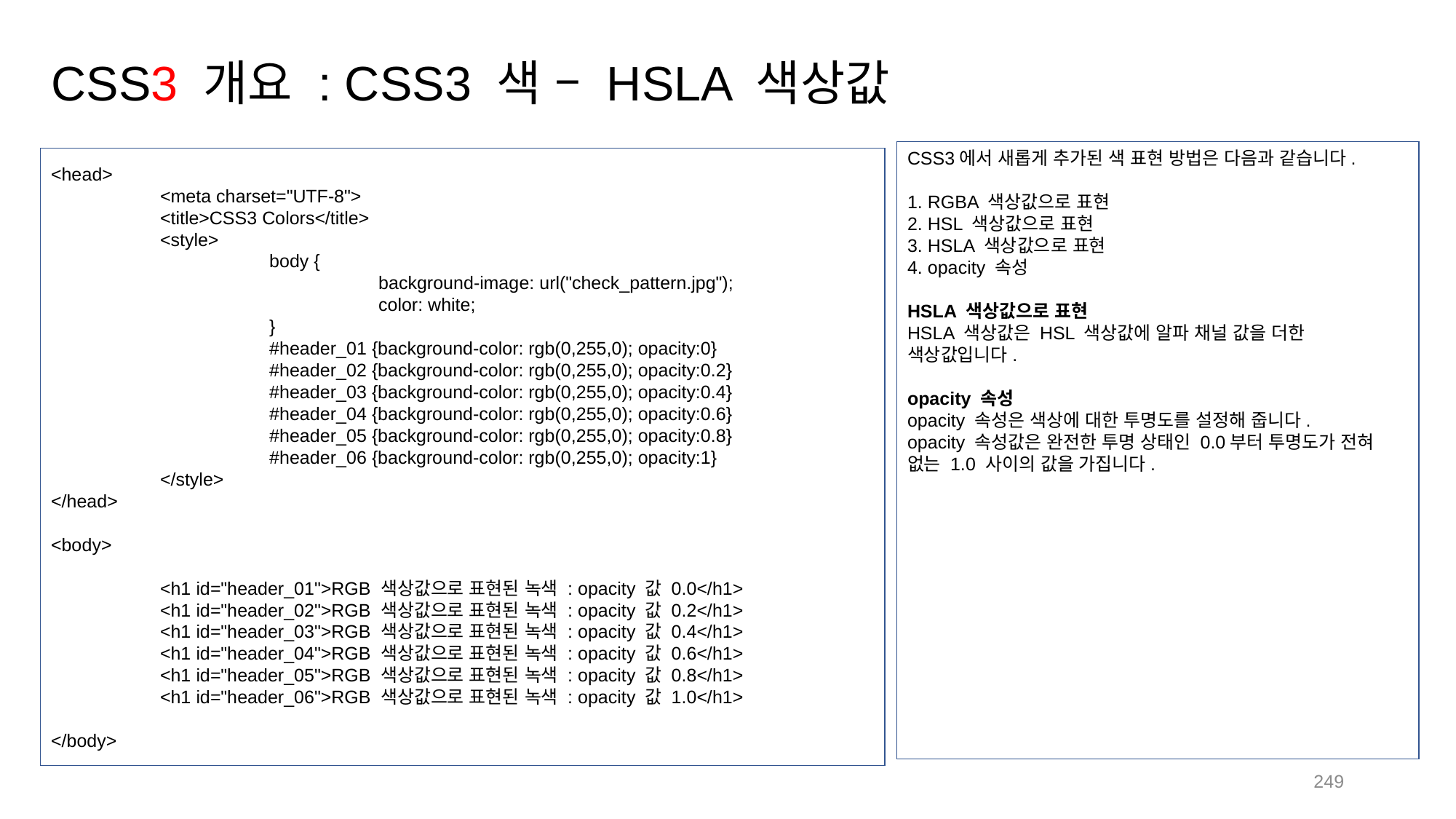

# CSS3 개요 : CSS3 색 – HSLA 색상값
CSS3에서 새롭게 추가된 색 표현 방법은 다음과 같습니다.

1. RGBA 색상값으로 표현
2. HSL 색상값으로 표현
3. HSLA 색상값으로 표현
4. opacity 속성

HSLA 색상값으로 표현
HSLA 색상값은 HSL 색상값에 알파 채널 값을 더한 색상값입니다.

opacity 속성
opacity 속성은 색상에 대한 투명도를 설정해 줍니다.
opacity 속성값은 완전한 투명 상태인 0.0부터 투명도가 전혀 없는 1.0 사이의 값을 가집니다.

<head>
	<meta charset="UTF-8">
	<title>CSS3 Colors</title>
	<style>
		body {
			background-image: url("check_pattern.jpg");
			color: white;
		}
		#header_01 {background-color: rgb(0,255,0); opacity:0}
		#header_02 {background-color: rgb(0,255,0); opacity:0.2}
		#header_03 {background-color: rgb(0,255,0); opacity:0.4}
		#header_04 {background-color: rgb(0,255,0); opacity:0.6}
		#header_05 {background-color: rgb(0,255,0); opacity:0.8}
		#header_06 {background-color: rgb(0,255,0); opacity:1}
	</style>
</head>

<body>

	<h1 id="header_01">RGB 색상값으로 표현된 녹색 : opacity 값 0.0</h1>
	<h1 id="header_02">RGB 색상값으로 표현된 녹색 : opacity 값 0.2</h1>
	<h1 id="header_03">RGB 색상값으로 표현된 녹색 : opacity 값 0.4</h1>
	<h1 id="header_04">RGB 색상값으로 표현된 녹색 : opacity 값 0.6</h1>
	<h1 id="header_05">RGB 색상값으로 표현된 녹색 : opacity 값 0.8</h1>
	<h1 id="header_06">RGB 색상값으로 표현된 녹색 : opacity 값 1.0</h1>

</body>
249